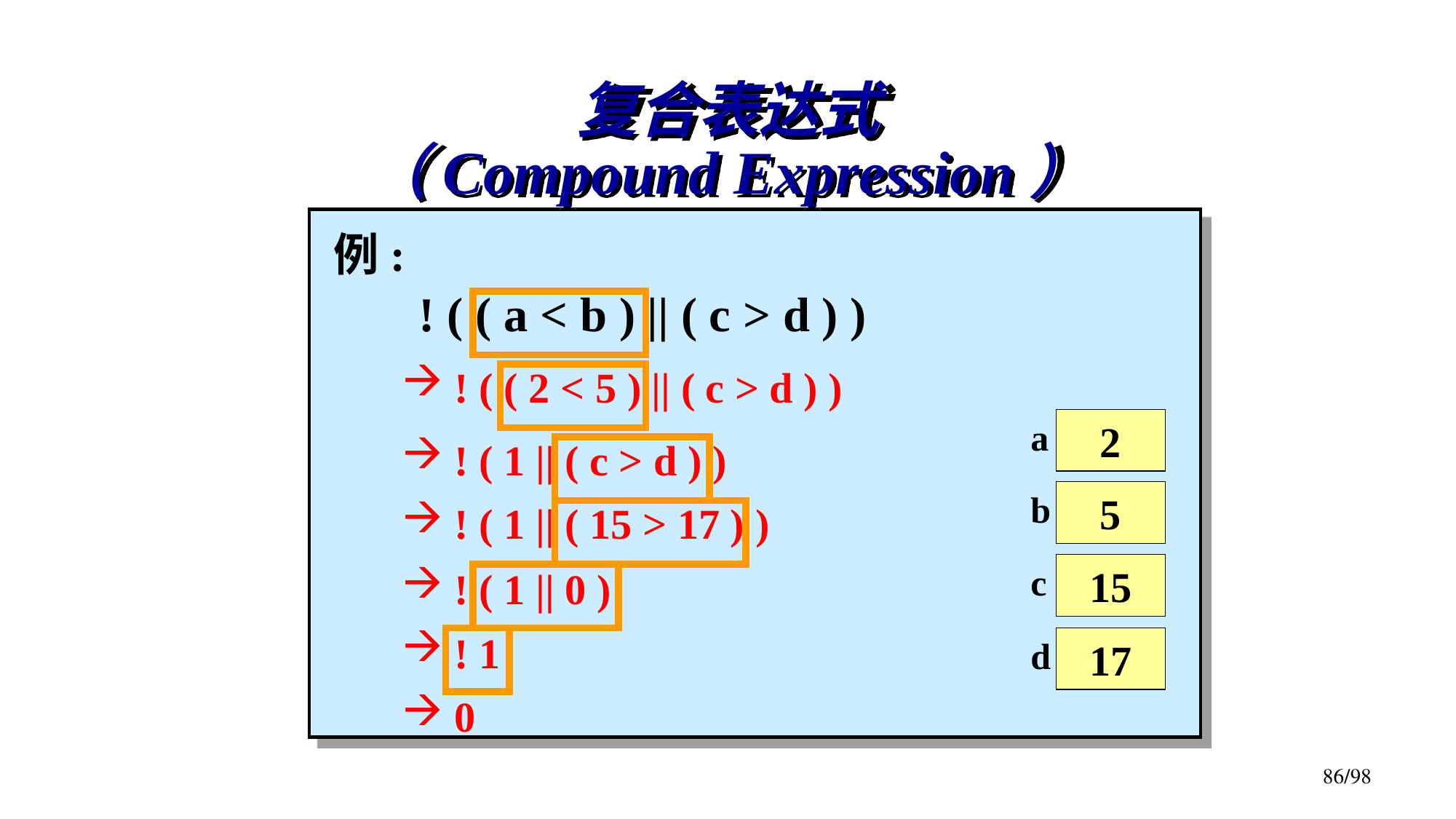

复合表达式
（Compound Expression）
例:
       ! ( ( a < b ) || ( c > d ) )

 ! ( ( 2 < 5 ) || ( c > d ) )

a
2
 ! ( 1 || ( c > d ) )

b
5
 ! ( 1 || ( 15 > 17 ) )

c
15
 ! ( 1 || 0 )

 ! 1

d
17
 0